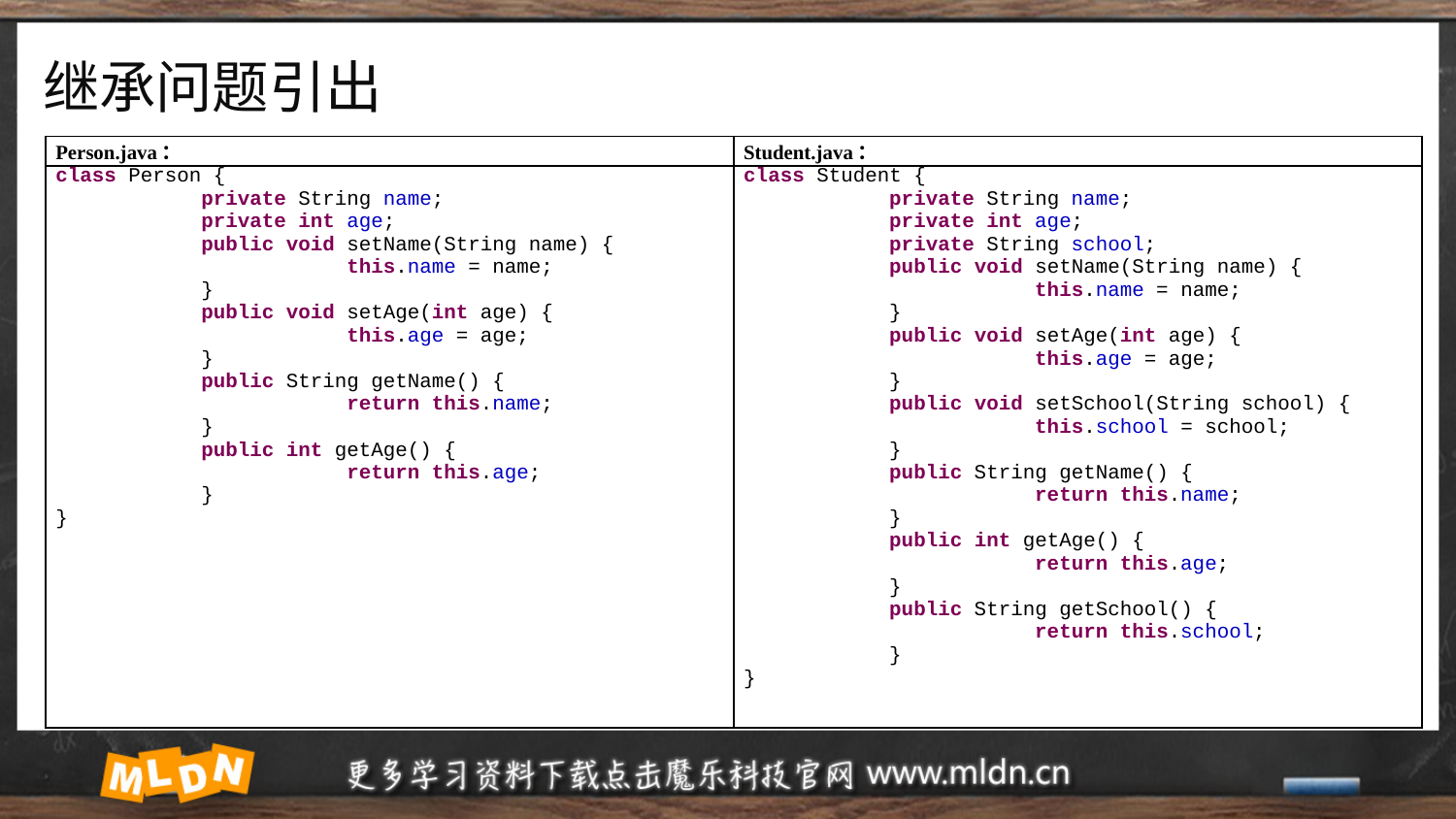

# 继承问题引出
| Person.java： | Student.java： |
| --- | --- |
| class Person { private String name; private int age; public void setName(String name) { this.name = name; } public void setAge(int age) { this.age = age; } public String getName() { return this.name; } public int getAge() { return this.age; } } | class Student { private String name; private int age; private String school; public void setName(String name) { this.name = name; } public void setAge(int age) { this.age = age; } public void setSchool(String school) { this.school = school; } public String getName() { return this.name; } public int getAge() { return this.age; } public String getSchool() { return this.school; } } |